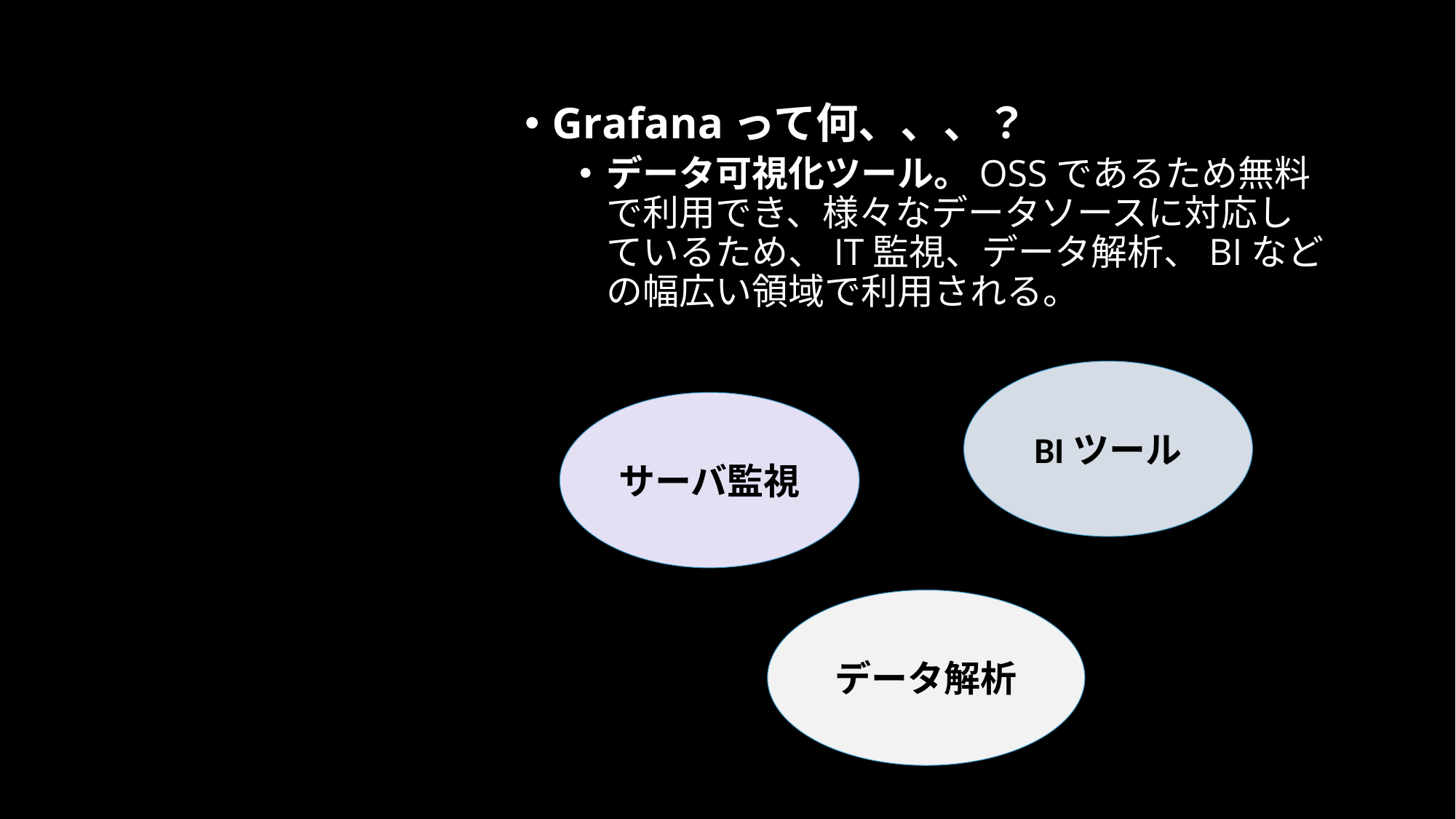

Grafanaって何、、、？
データ可視化ツール。OSSであるため無料で利用でき、様々なデータソースに対応しているため、IT監視、データ解析、BIなどの幅広い領域で利用される。
BIツール
サーバ監視
データ解析